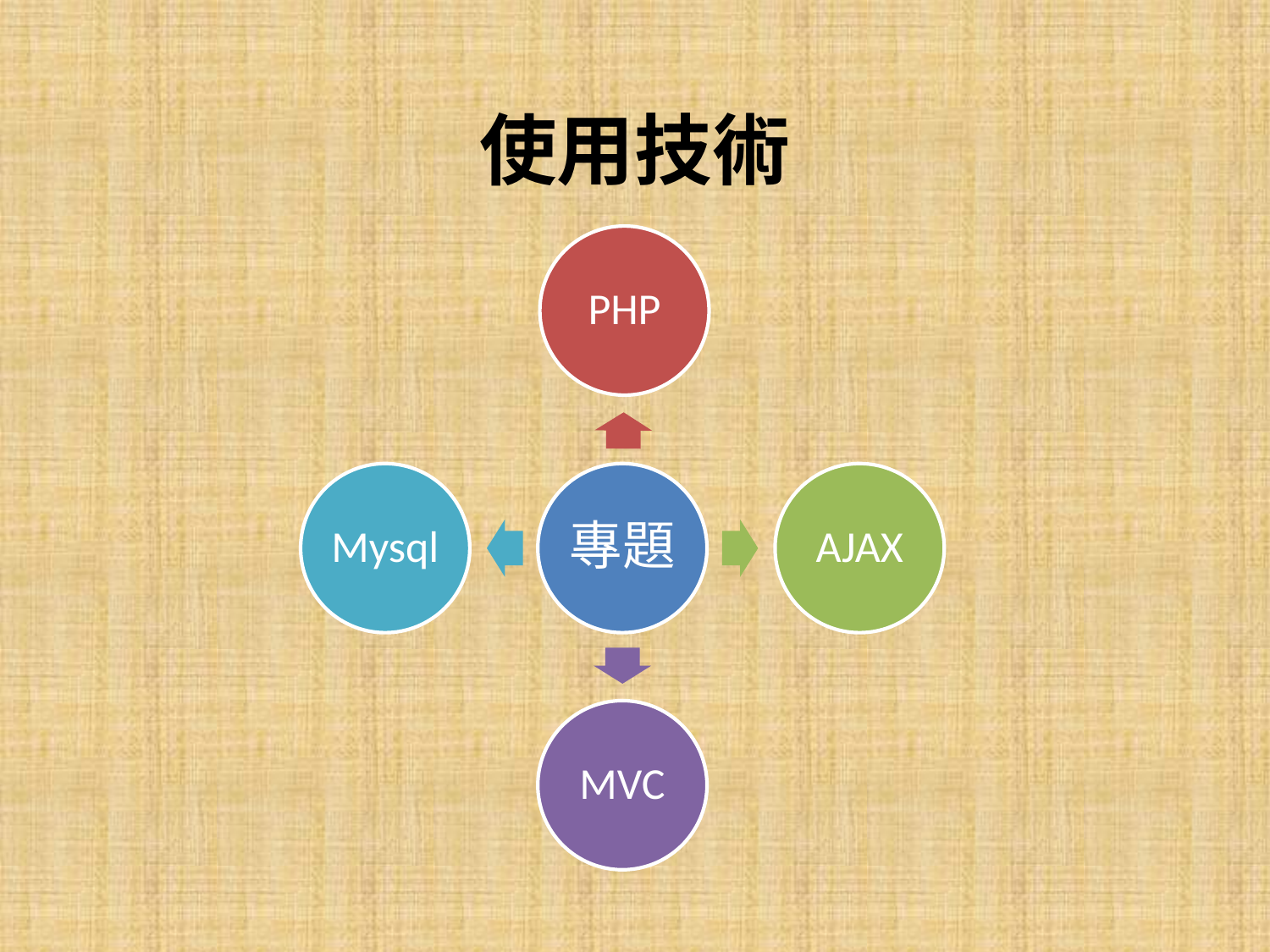

# 使用技術
專題

PHP

AJAX

MVC

Mysql